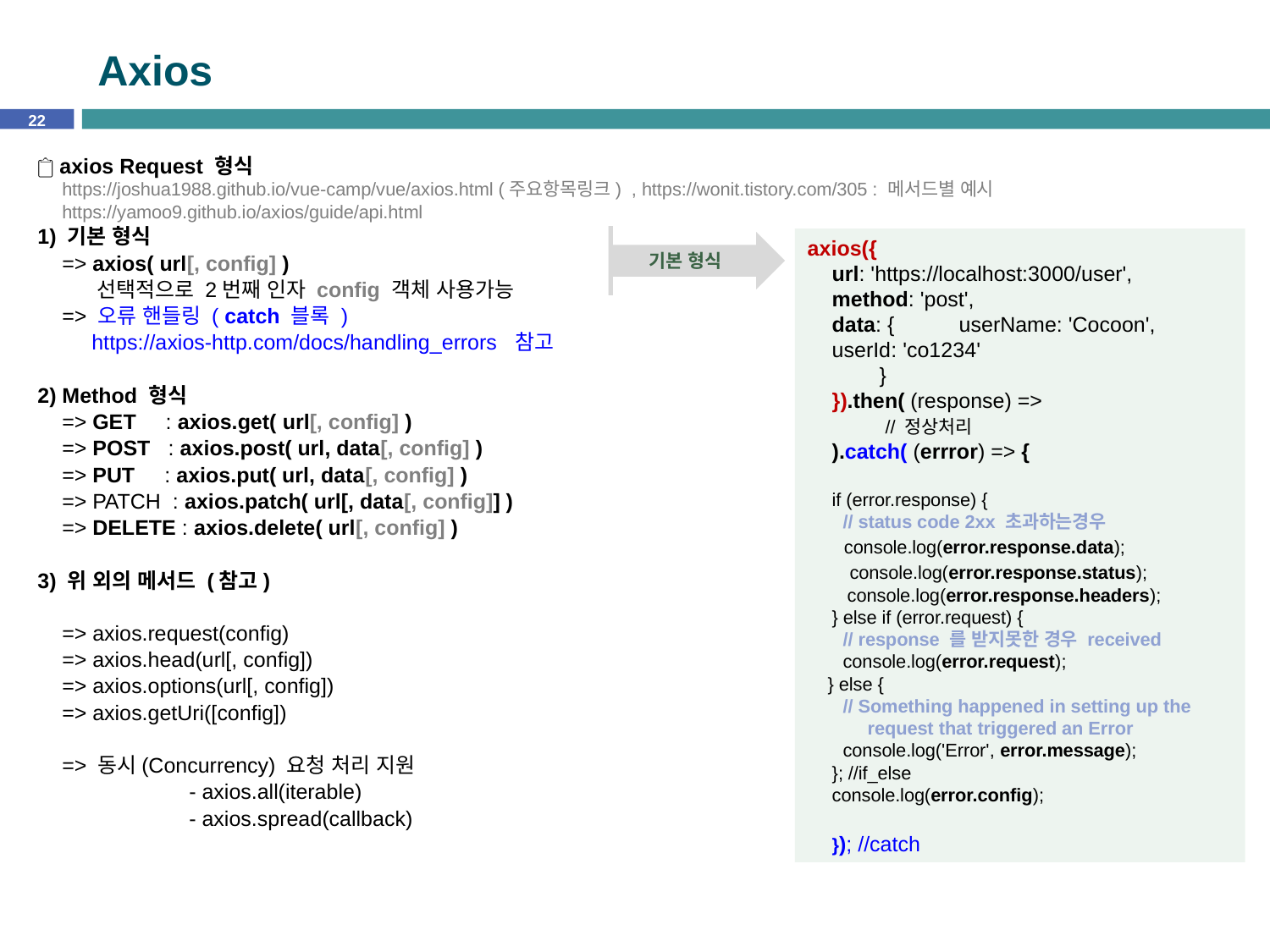

# Axios
22
📋 axios Request 형식
https://joshua1988.github.io/vue-camp/vue/axios.html (주요항목링크)  , https://wonit.tistory.com/305 : 메서드별 예시
https://yamoo9.github.io/axios/guide/api.html
1) 기본 형식
=> axios( url[, config] )
     선택적으로 2번째 인자 config 객체 사용가능
=> 오류 핸들링 ( catch 블록 )
     https://axios-http.com/docs/handling_errors  참고

2) Method 형식
=> GET     : axios.get( url[, config] )
=> POST   : axios.post( url, data[, config] )
=> PUT     : axios.put( url, data[, config] )
=> PATCH  : axios.patch( url[, data[, config]] )
=> DELETE : axios.delete( url[, config] )
3) 위 외의 메서드 (참고)
=> axios.request(config)
=> axios.head(url[, config])
=> axios.options(url[, config])
=> axios.getUri([config])
=> 동시(Concurrency) 요청 처리 지원
	- axios.all(iterable)
	- axios.spread(callback)

기본 형식
axios({
url: 'https://localhost:3000/user',
method: 'post',
data: {	userName: 'Cocoon',
    	userId: 'co1234'
  	        }
}).then( (response) =>
         // 정상처리
).catch( (errror) => {
if (error.response) {
       // status code 2xx 초과하는경우
       console.log(error.response.data);
   console.log(error.response.status);
   console.log(error.response.headers);
} else if (error.request) {
       // response 를 받지못한 경우 received
       console.log(error.request);
    } else {
       // Something happened in setting up the
       request that triggered an Error
       console.log('Error', error.message);
}; //if_else
console.log(error.config);
}); //catch